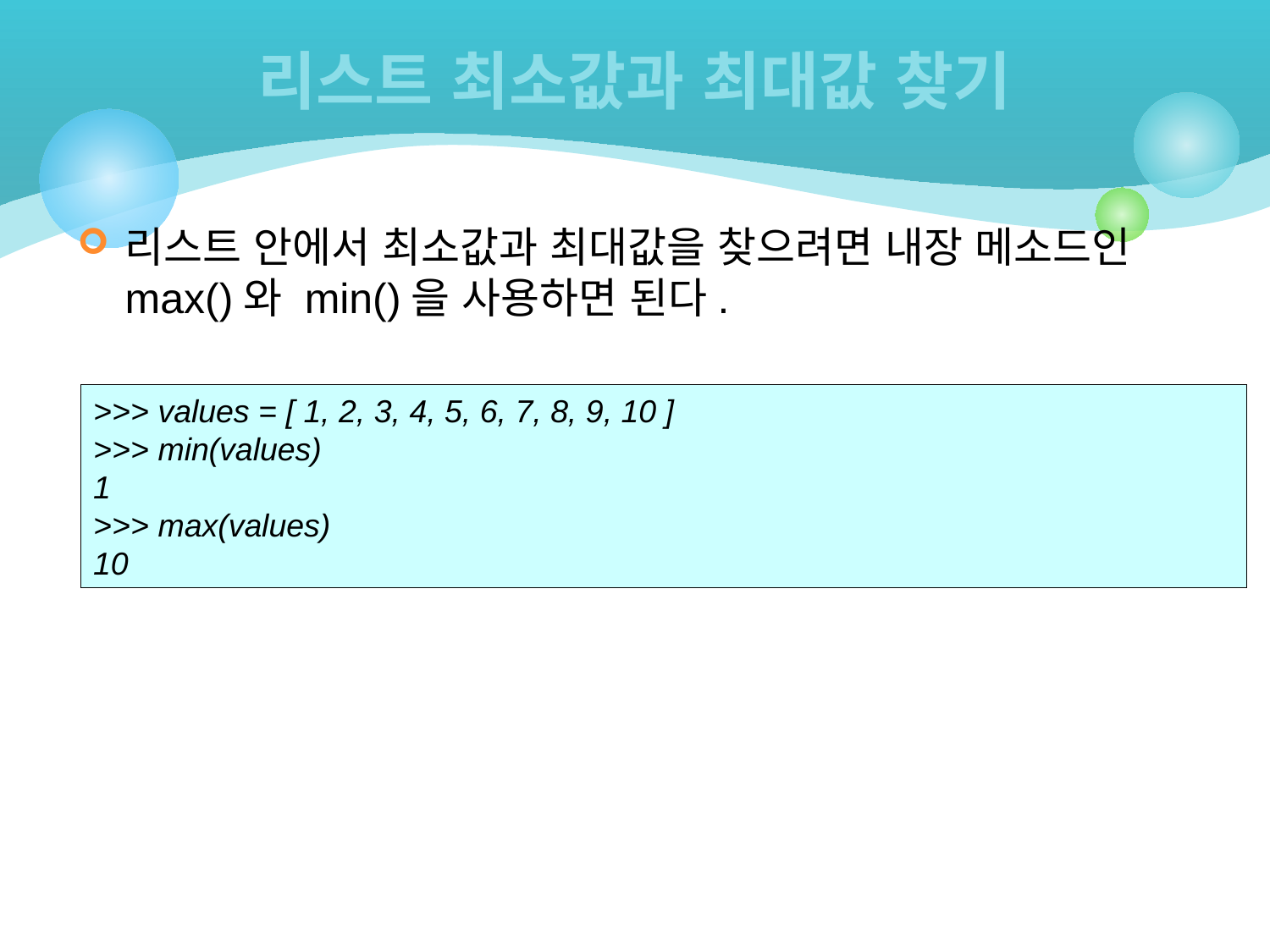

# 리스트 최소값과 최대값 찾기
리스트 안에서 최소값과 최대값을 찾으려면 내장 메소드인 max()와 min()을 사용하면 된다.
>>> values = [ 1, 2, 3, 4, 5, 6, 7, 8, 9, 10 ]
>>> min(values)
1
>>> max(values)
10